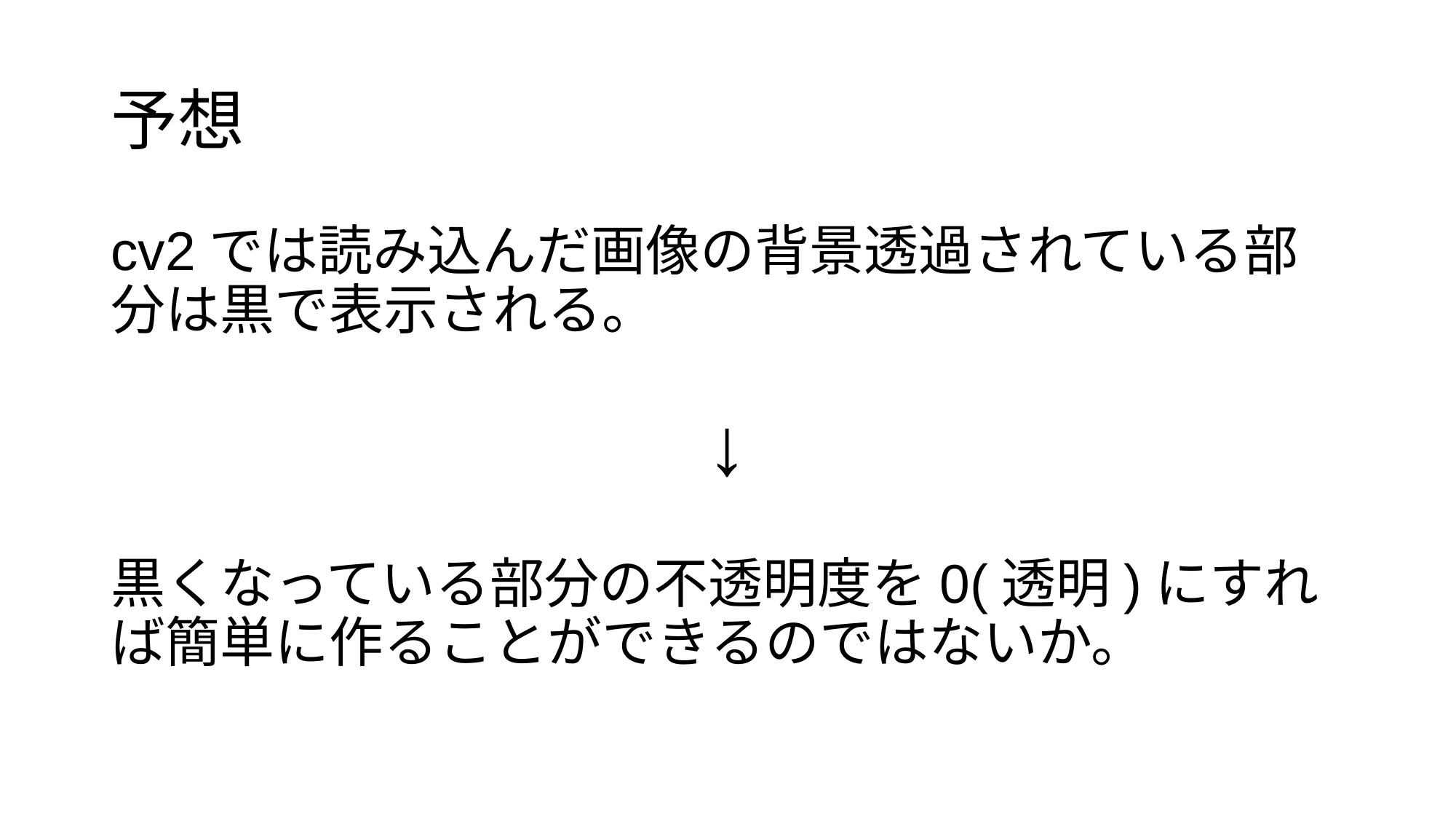

# 予想
cv2では読み込んだ画像の背景透過されている部分は黒で表示される。

↓

黒くなっている部分の不透明度を0(透明)にすれば簡単に作ることができるのではないか。